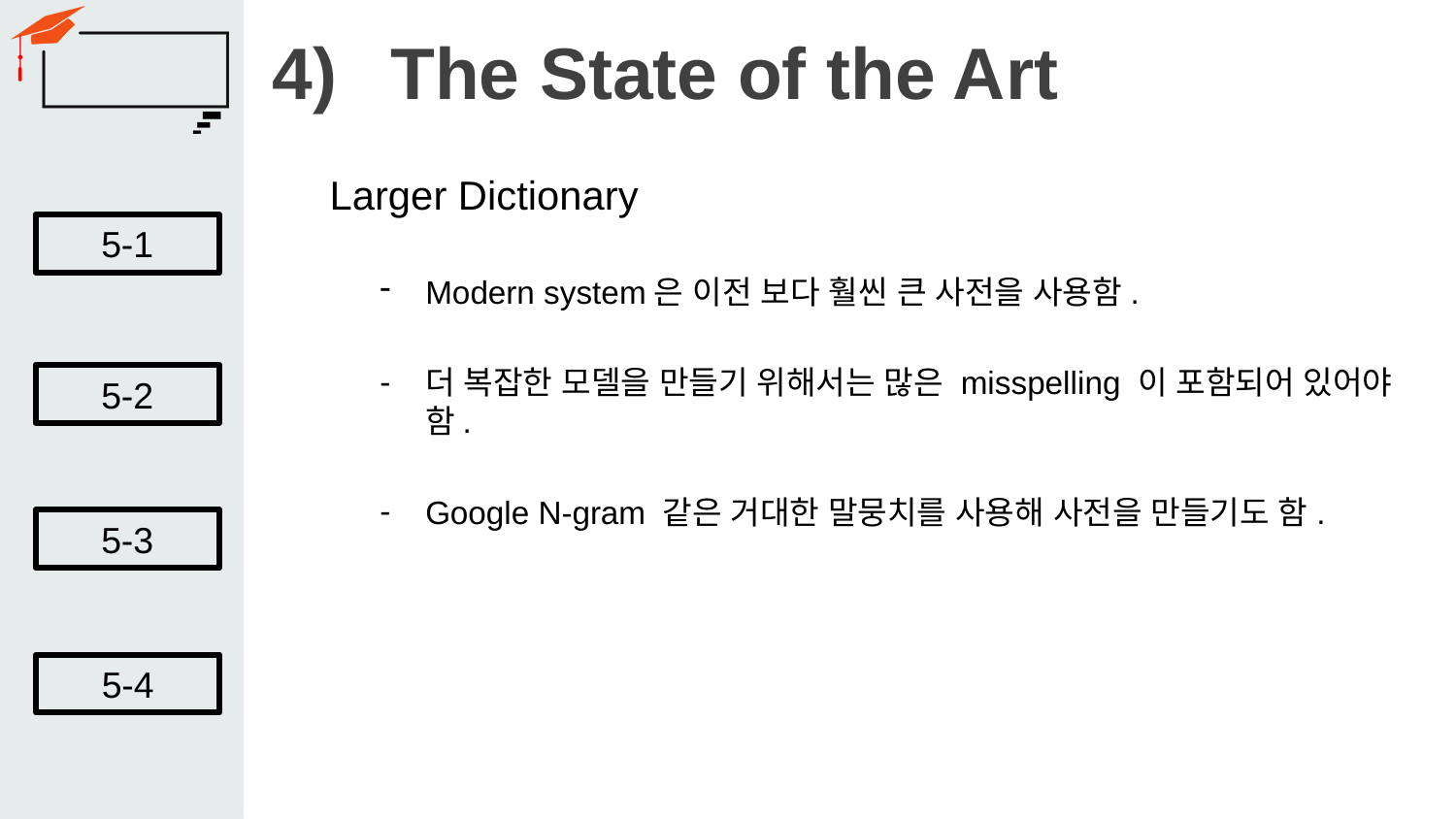

# The State of the Art
Larger Dictionary
5-1
Modern system은 이전 보다 훨씬 큰 사전을 사용함.

더 복잡한 모델을 만들기 위해서는 많은 misspelling 이 포함되어 있어야 함.

Google N-gram 같은 거대한 말뭉치를 사용해 사전을 만들기도 함.
5-2
5-3
5-4